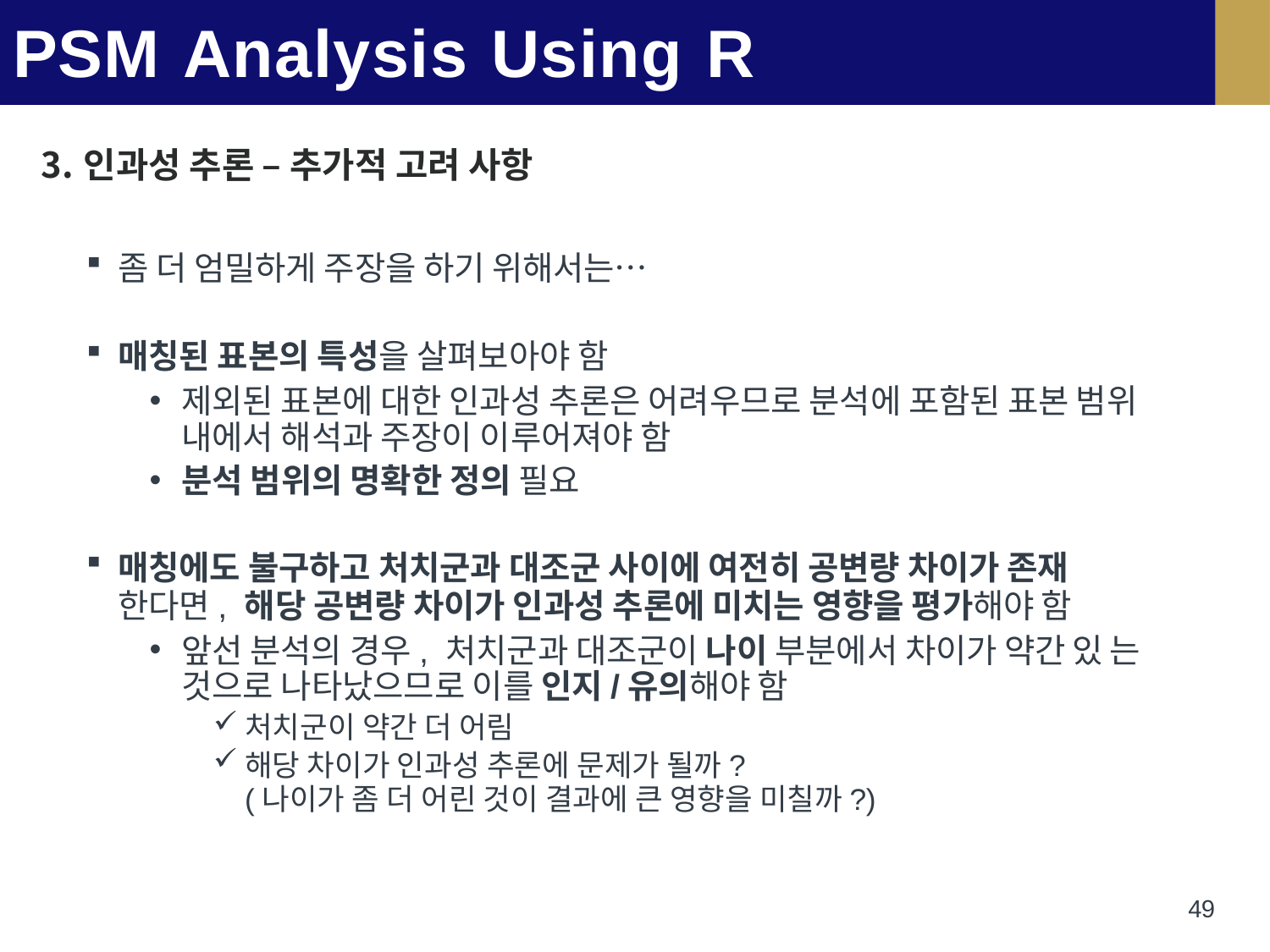

# PSM Analysis Using R
인과성 추론 – 추가적 고려 사항
좀 더 엄밀하게 주장을 하기 위해서는…
매칭된 표본의 특성을 살펴보아야 함
제외된 표본에 대한 인과성 추론은 어려우므로 분석에 포함된 표본 범위 내에서 해석과 주장이 이루어져야 함
분석 범위의 명확한 정의 필요
매칭에도 불구하고 처치군과 대조군 사이에 여전히 공변량 차이가 존재
한다면, 해당 공변량 차이가 인과성 추론에 미치는 영향을 평가해야 함
앞선 분석의 경우, 처치군과 대조군이 나이 부분에서 차이가 약간 있 는 것으로 나타났으므로 이를 인지/유의해야 함
처치군이 약간 더 어림
해당 차이가 인과성 추론에 문제가 될까?
(나이가 좀 더 어린 것이 결과에 큰 영향을 미칠까?)
49